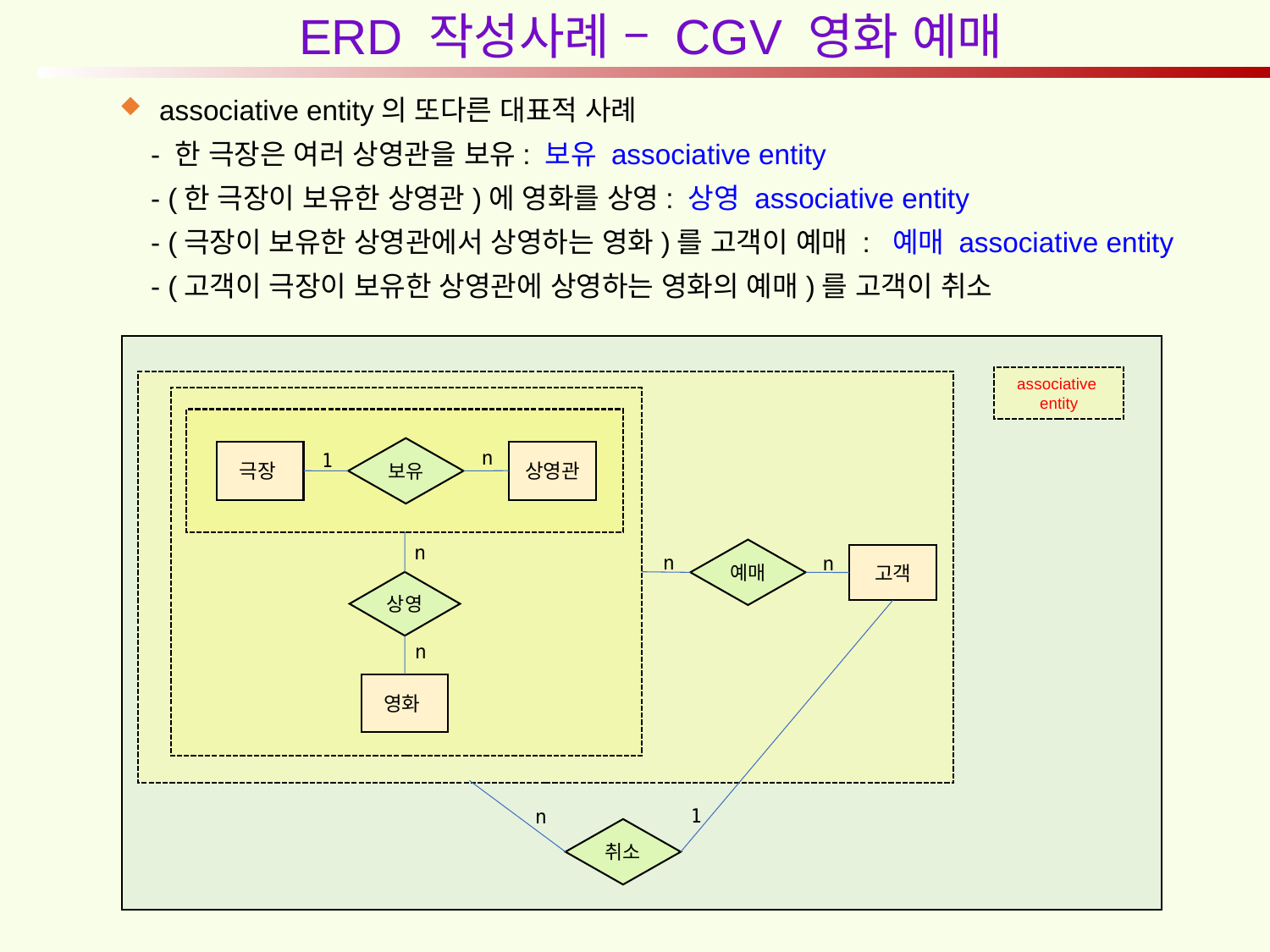

ERD 작성사례 – CGV 영화 예매

associative entity의 또다른 대표적 사례
    - 한 극장은 여러 상영관을 보유: 보유 associative entity
    - (한 극장이 보유한 상영관)에 영화를 상영: 상영 associative entity
    - (극장이 보유한 상영관에서 상영하는 영화)를 고객이 예매 :  예매 associative entity
    - (고객이 극장이 보유한 상영관에 상영하는 영화의 예매)를 고객이 취소

associative
entity

보유
n
상영관
극장
1
n
예매
n
고객
n
상영
n
영화
1
n
취소